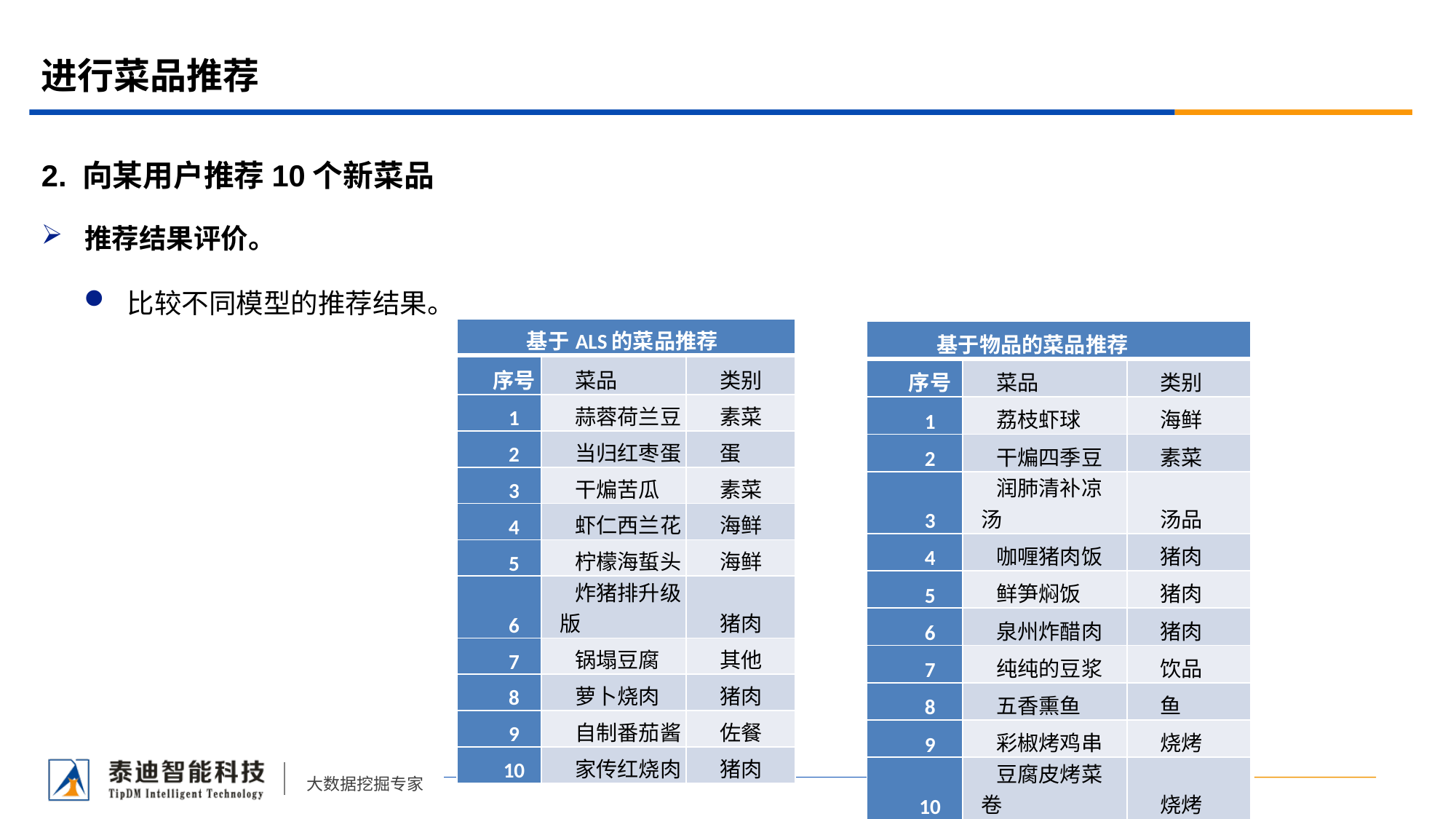

# 进行菜品推荐
2. 向某用户推荐10个新菜品
推荐结果评价。
比较不同模型的推荐结果。
| 基于ALS的菜品推荐 |  |  |
| --- | --- | --- |
| 序号 | 菜品 | 类别 |
| 1 | 蒜蓉荷兰豆 | 素菜 |
| 2 | 当归红枣蛋 | 蛋 |
| 3 | 干煸苦瓜 | 素菜 |
| 4 | 虾仁西兰花 | 海鲜 |
| 5 | 柠檬海蜇头 | 海鲜 |
| 6 | 炸猪排升级版 | 猪肉 |
| 7 | 锅塌豆腐 | 其他 |
| 8 | 萝卜烧肉 | 猪肉 |
| 9 | 自制番茄酱 | 佐餐 |
| 10 | 家传红烧肉 | 猪肉 |
| 基于物品的菜品推荐 |  |  |
| --- | --- | --- |
| 序号 | 菜品 | 类别 |
| 1 | 荔枝虾球 | 海鲜 |
| 2 | 干煸四季豆 | 素菜 |
| 3 | 润肺清补凉汤 | 汤品 |
| 4 | 咖喱猪肉饭 | 猪肉 |
| 5 | 鲜笋焖饭 | 猪肉 |
| 6 | 泉州炸醋肉 | 猪肉 |
| 7 | 纯纯的豆浆 | 饮品 |
| 8 | 五香熏鱼 | 鱼 |
| 9 | 彩椒烤鸡串 | 烧烤 |
| 10 | 豆腐皮烤菜卷 | 烧烤 |